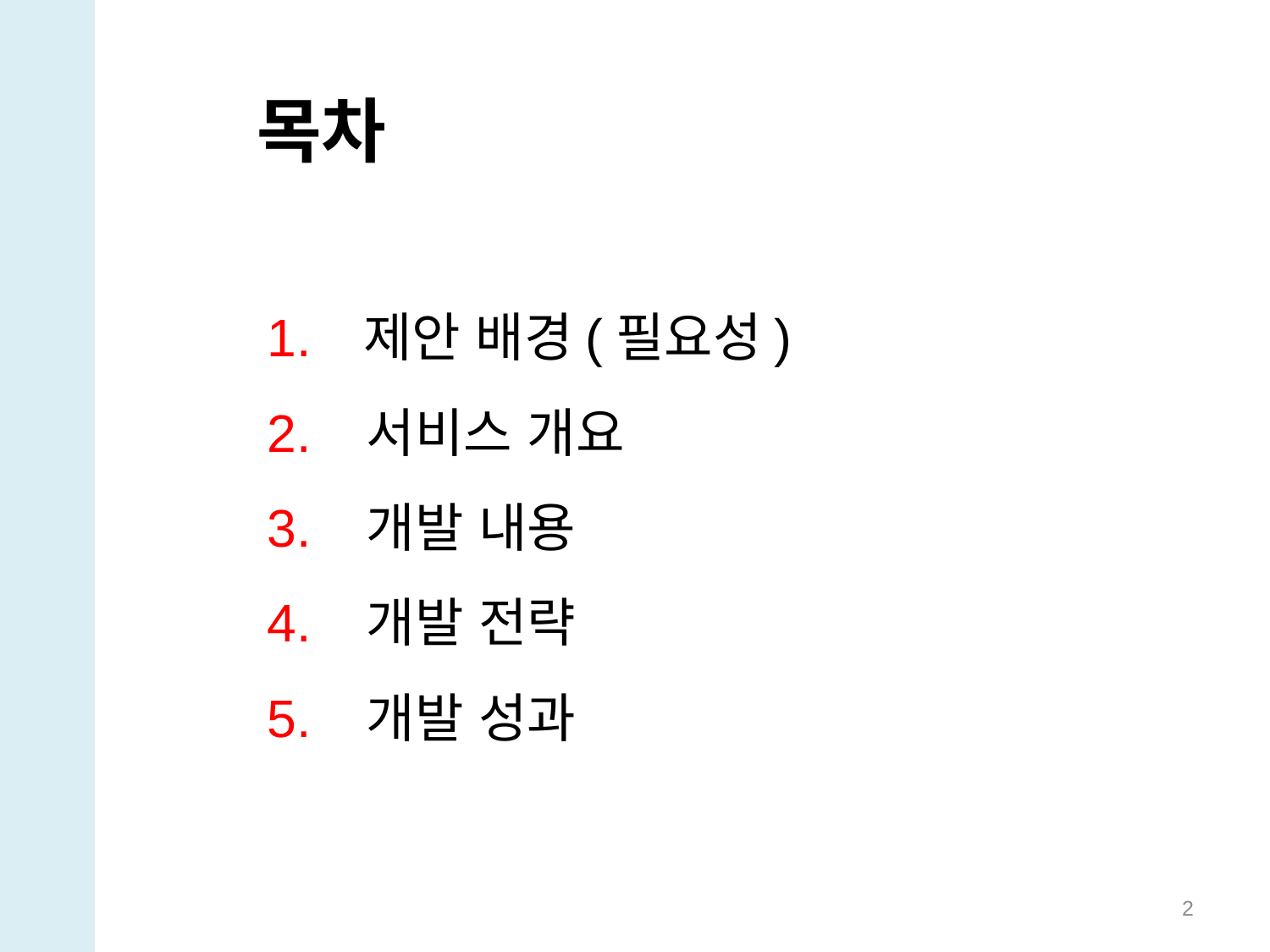

목차
 제안 배경(필요성)
 서비스 개요
 개발 내용
 개발 전략
 개발 성과

2